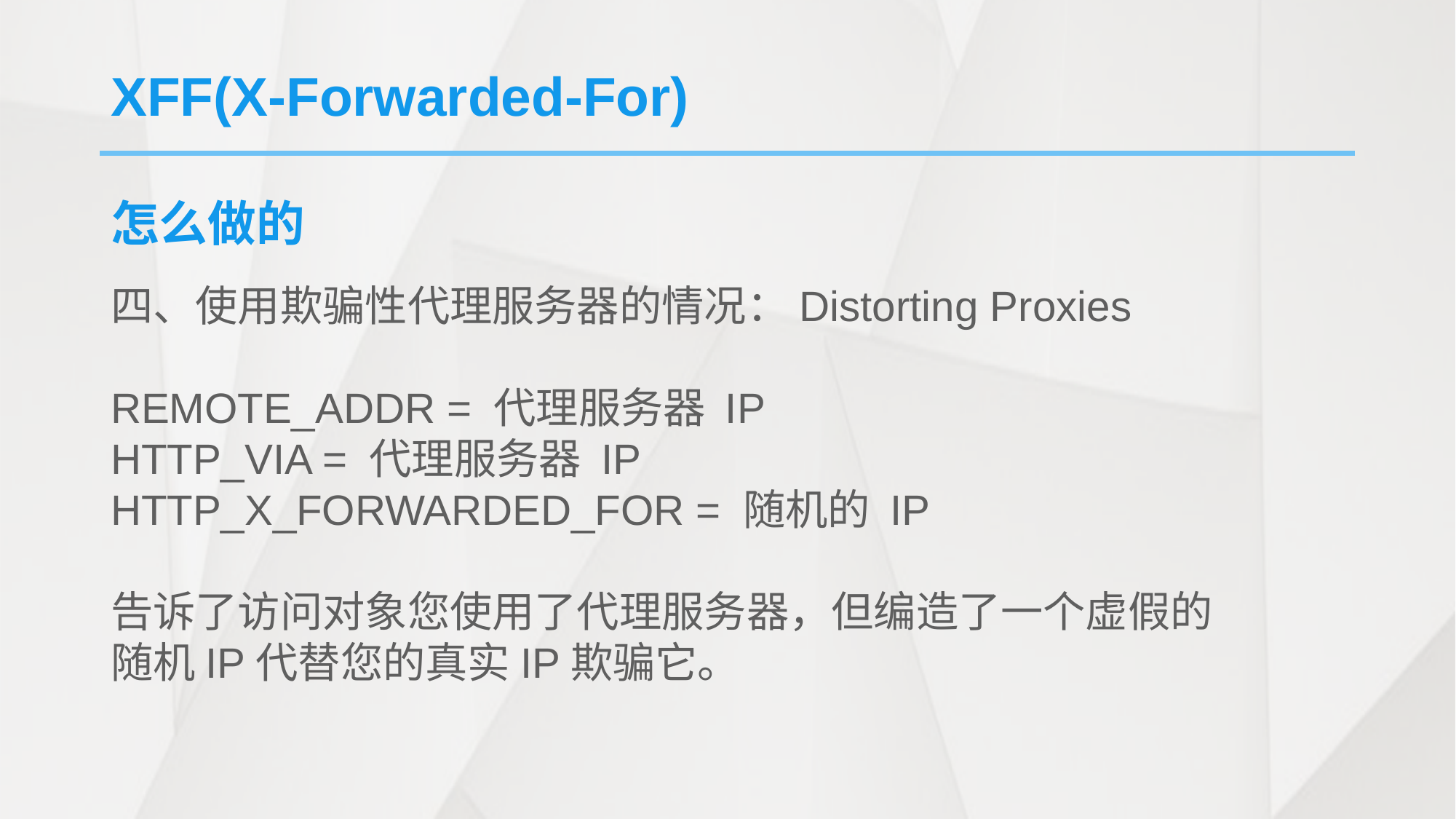

XFF(X-Forwarded-For)
怎么做的
四、使用欺骗性代理服务器的情况：Distorting Proxies

REMOTE_ADDR = 代理服务器 IP
HTTP_VIA = 代理服务器 IP
HTTP_X_FORWARDED_FOR = 随机的 IP

告诉了访问对象您使用了代理服务器，但编造了一个虚假的随机IP代替您的真实IP欺骗它。